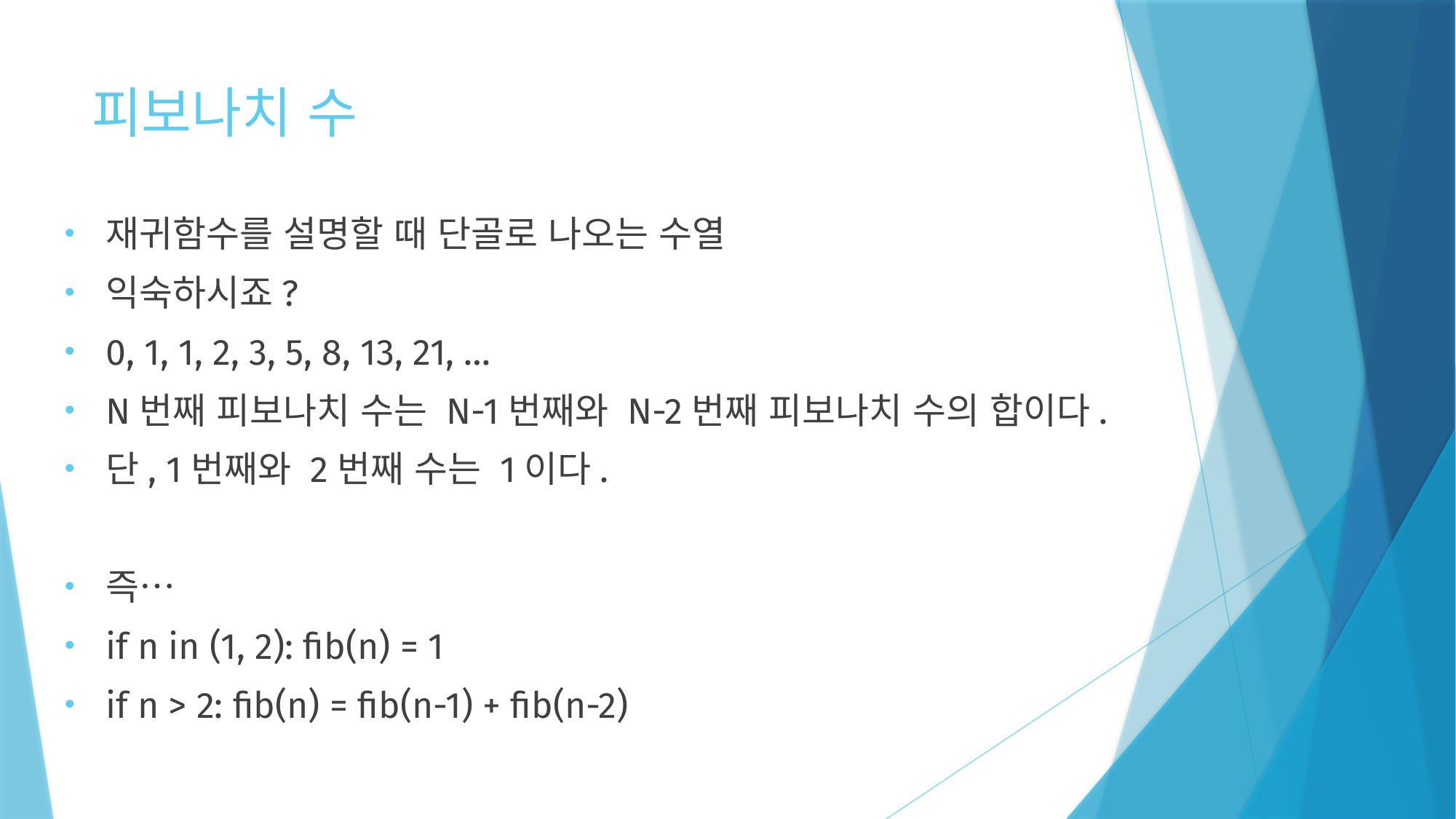

# 피보나치 수
재귀함수를 설명할 때 단골로 나오는 수열
익숙하시죠?
0, 1, 1, 2, 3, 5, 8, 13, 21, …
N번째 피보나치 수는 N-1번째와 N-2번째 피보나치 수의 합이다.
단, 1번째와 2번째 수는 1이다.

즉…
if n in (1, 2): fib(n) = 1
if n > 2: fib(n) = fib(n-1) + fib(n-2)